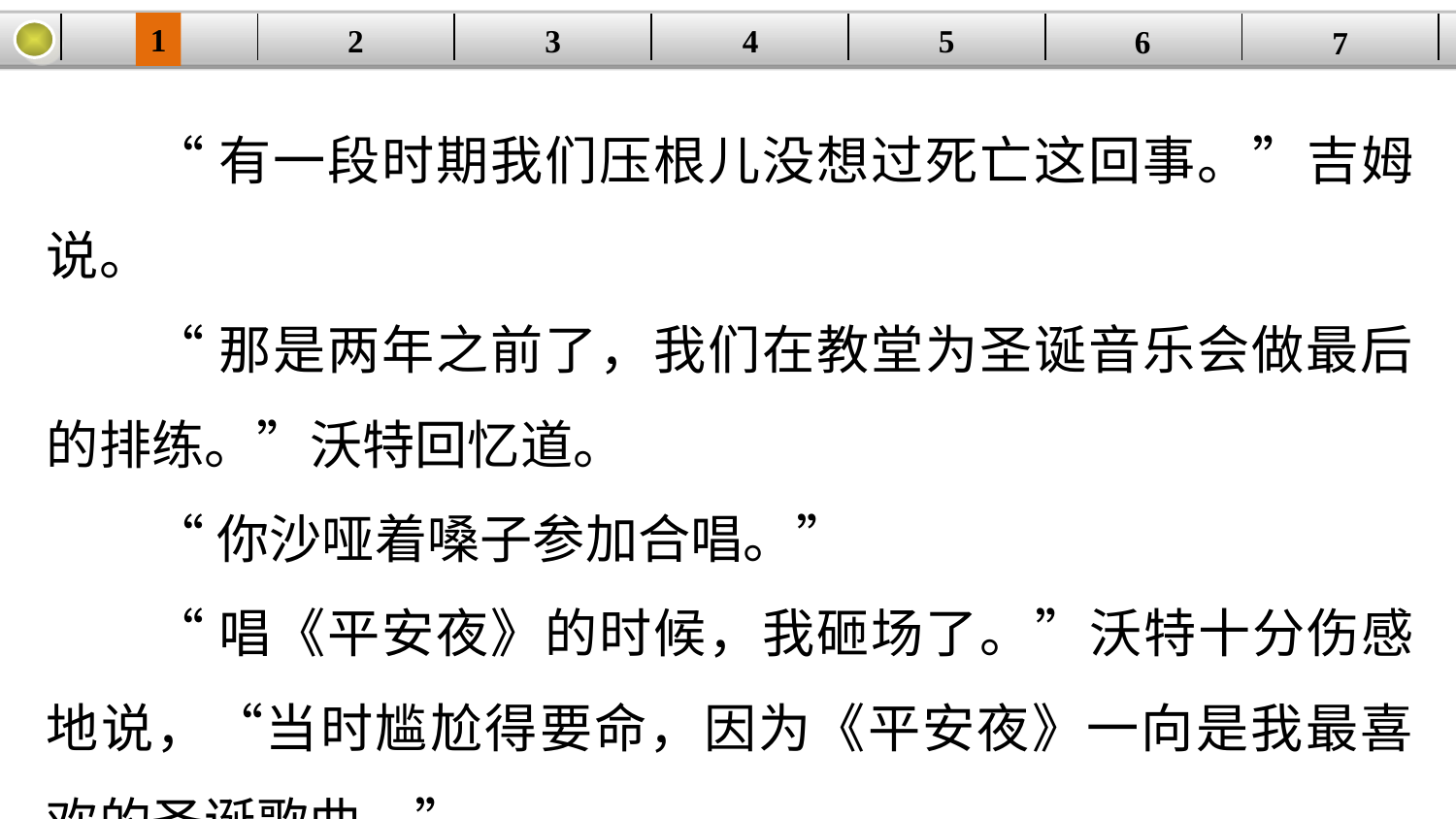

1
5
3
2
|  |  |  |  |  |  |  |
| --- | --- | --- | --- | --- | --- | --- |
4
6
7

“有一段时期我们压根儿没想过死亡这回事。”吉姆说。
“那是两年之前了，我们在教堂为圣诞音乐会做最后的排练。”沃特回忆道。
“你沙哑着嗓子参加合唱。”
“唱《平安夜》的时候，我砸场了。”沃特十分伤感地说，“当时尴尬得要命，因为《平安夜》一向是我最喜欢的圣诞歌曲。”